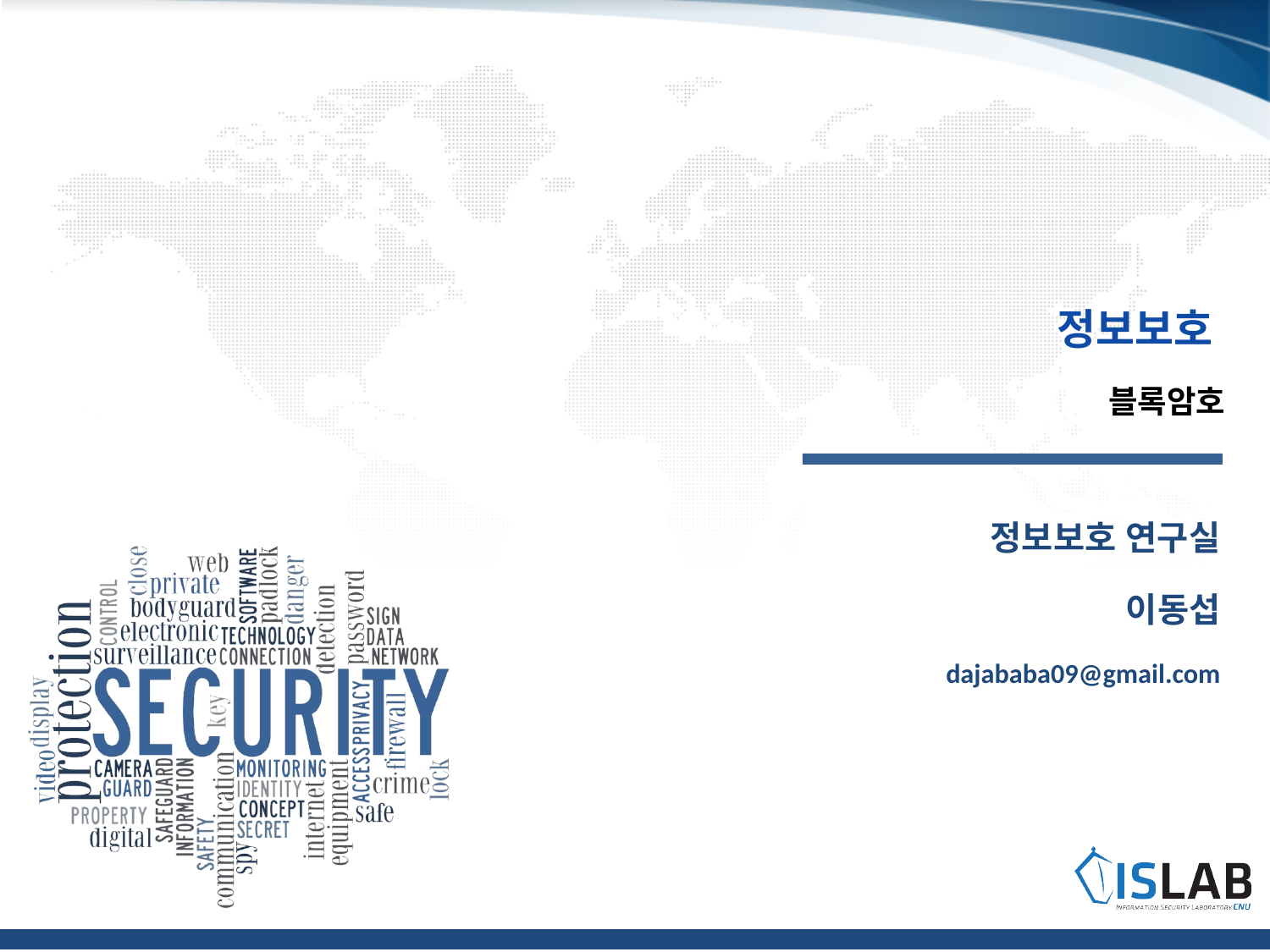

# 블록암호
정보보호
정보보호 연구실
이동섭
dajababa09@gmail.com